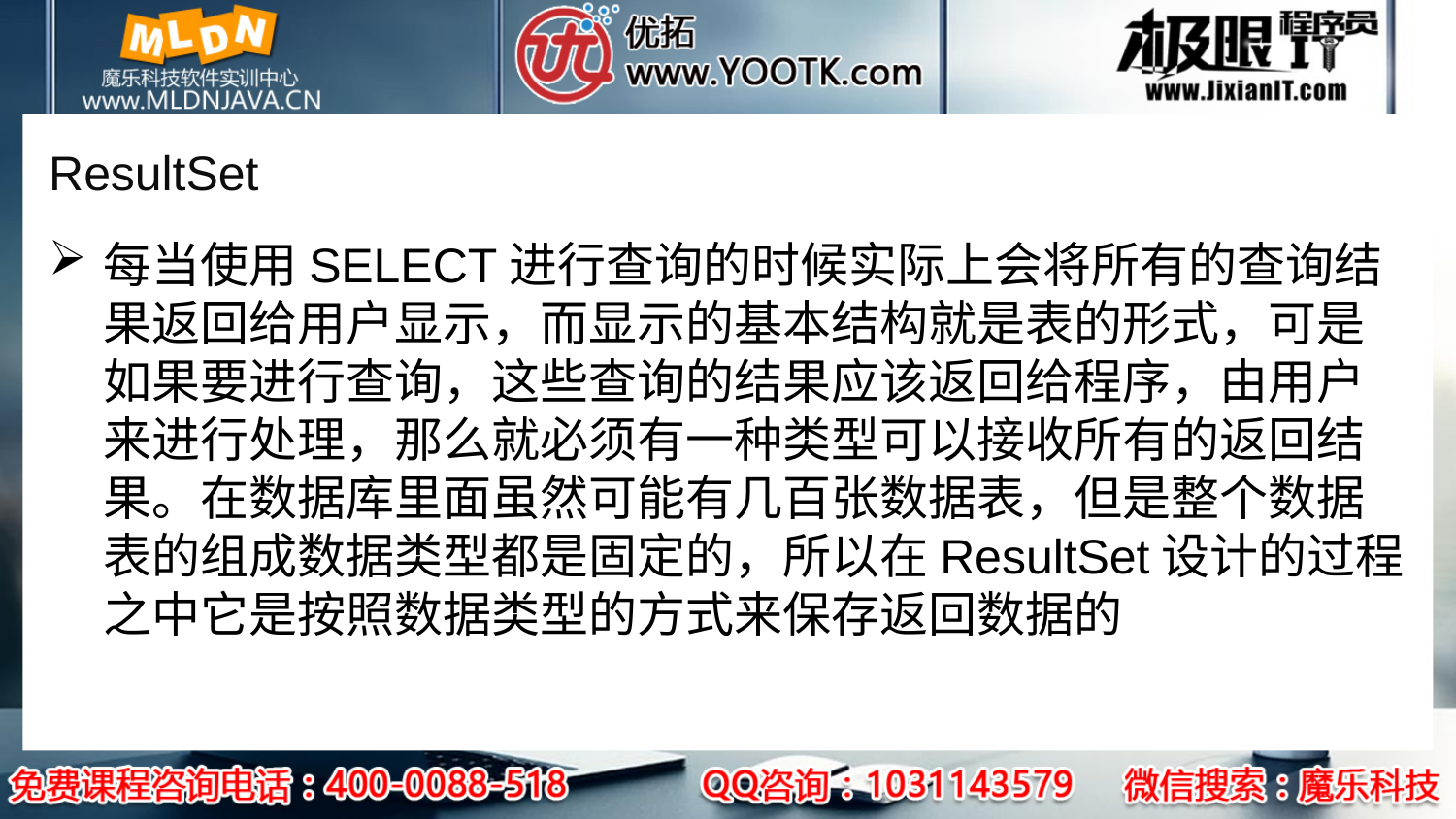

# ResultSet
每当使用SELECT进行查询的时候实际上会将所有的查询结果返回给用户显示，而显示的基本结构就是表的形式，可是如果要进行查询，这些查询的结果应该返回给程序，由用户来进行处理，那么就必须有一种类型可以接收所有的返回结果。在数据库里面虽然可能有几百张数据表，但是整个数据表的组成数据类型都是固定的，所以在ResultSet设计的过程之中它是按照数据类型的方式来保存返回数据的